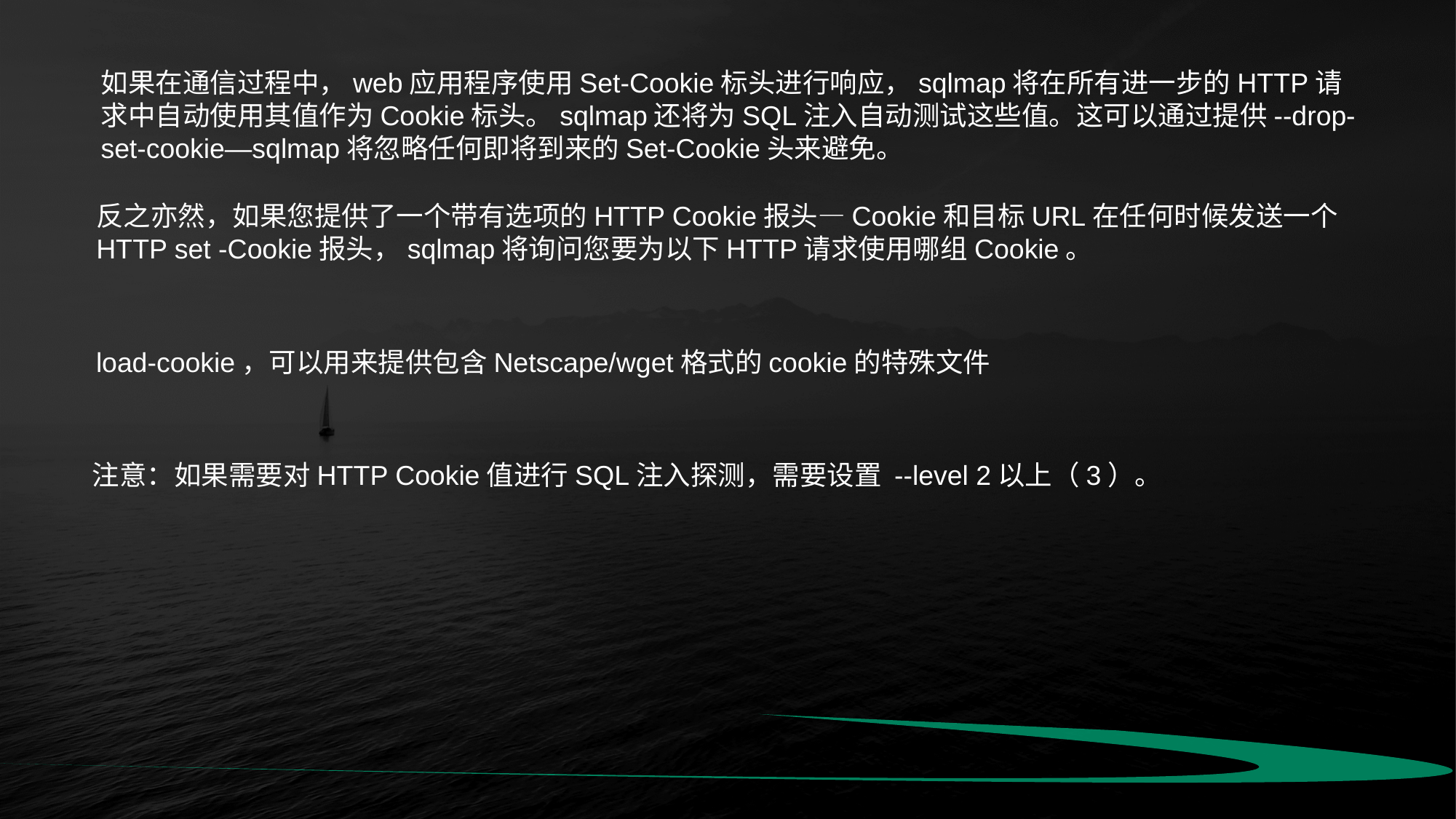

如果在通信过程中，web应用程序使用Set-Cookie标头进行响应，sqlmap将在所有进一步的HTTP请求中自动使用其值作为Cookie标头。sqlmap还将为SQL注入自动测试这些值。这可以通过提供--drop-set-cookie—sqlmap将忽略任何即将到来的Set-Cookie头来避免。
反之亦然，如果您提供了一个带有选项的HTTP Cookie报头—Cookie和目标URL在任何时候发送一个HTTP set -Cookie报头，sqlmap将询问您要为以下HTTP请求使用哪组Cookie。
load-cookie，可以用来提供包含Netscape/wget格式的cookie的特殊文件
注意：如果需要对HTTP Cookie值进行SQL注入探测，需要设置 --level 2以上（3）。